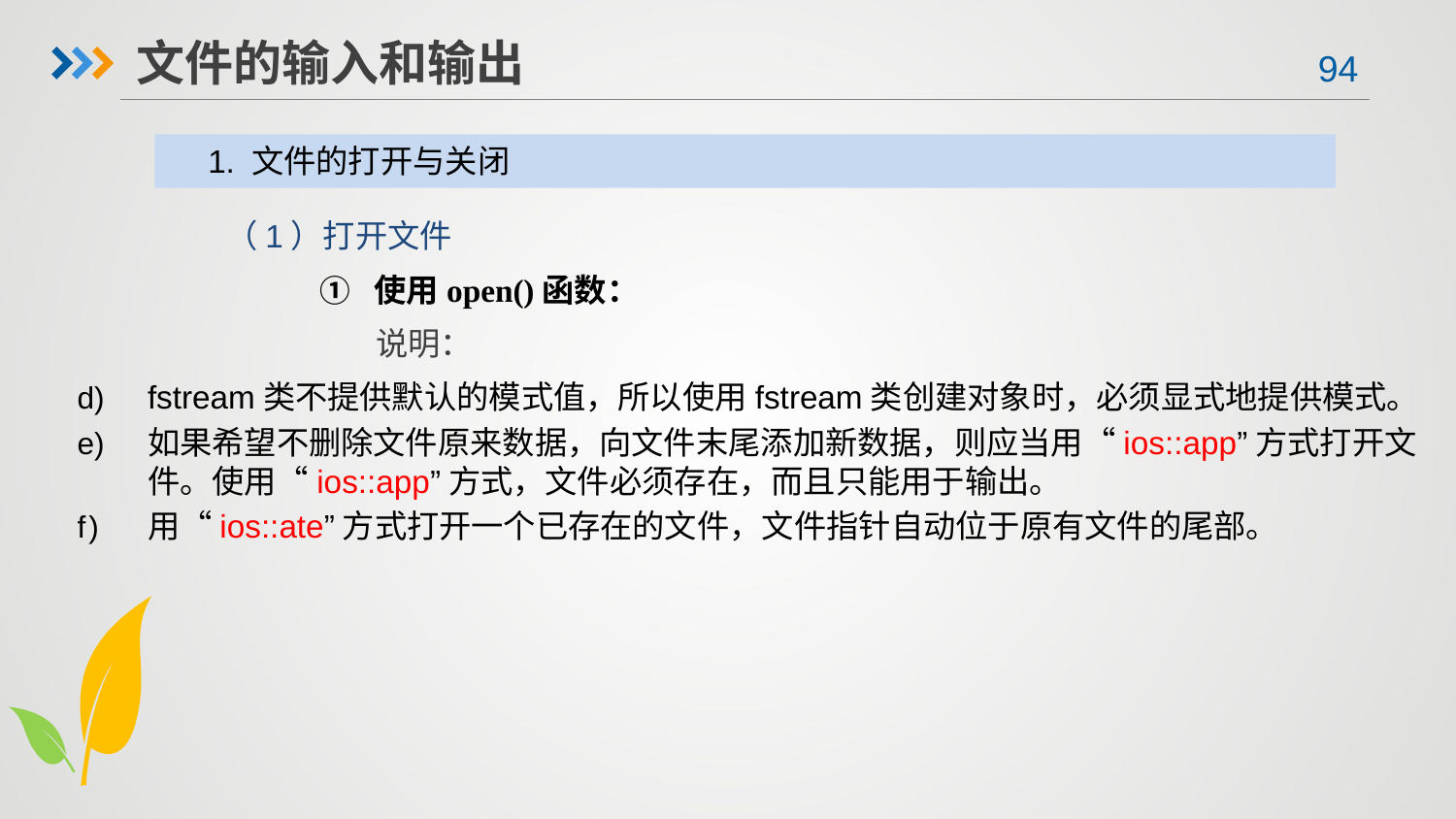

文件的输入和输出

1. 文件的打开与关闭
（1）打开文件
使用open()函数：
说明：
fstream类不提供默认的模式值，所以使用fstream类创建对象时，必须显式地提供模式。
如果希望不删除文件原来数据，向文件末尾添加新数据，则应当用“ios::app”方式打开文件。使用“ios::app”方式，文件必须存在，而且只能用于输出。
用“ios::ate”方式打开一个已存在的文件，文件指针自动位于原有文件的尾部。